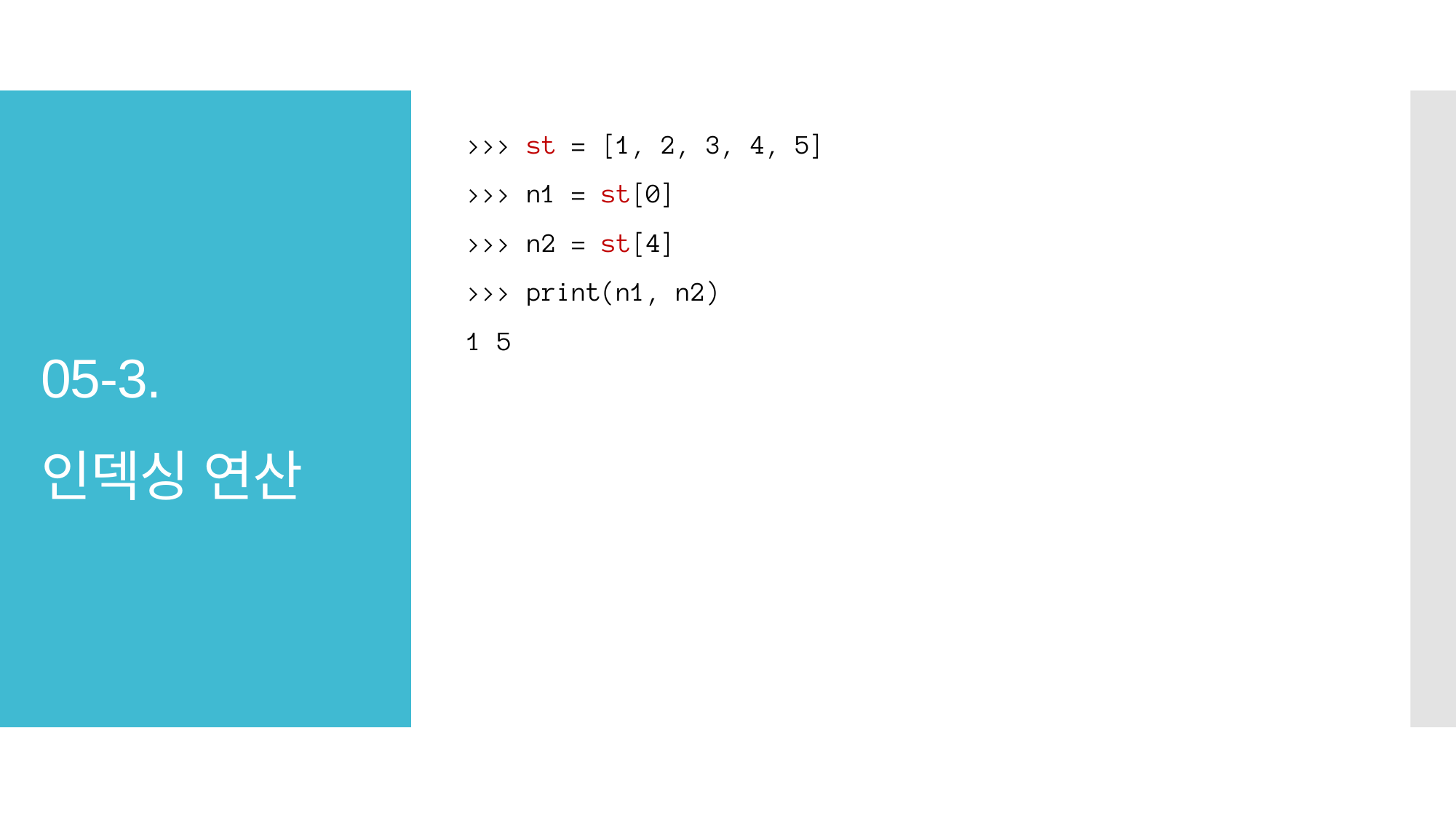

>>> st = [1, 2, 3, 4, 5]
>>> n1 = st[0]
>>> n2 = st[4]
>>> print(n1, n2)
1 5
# 05-3. 인덱싱 연산